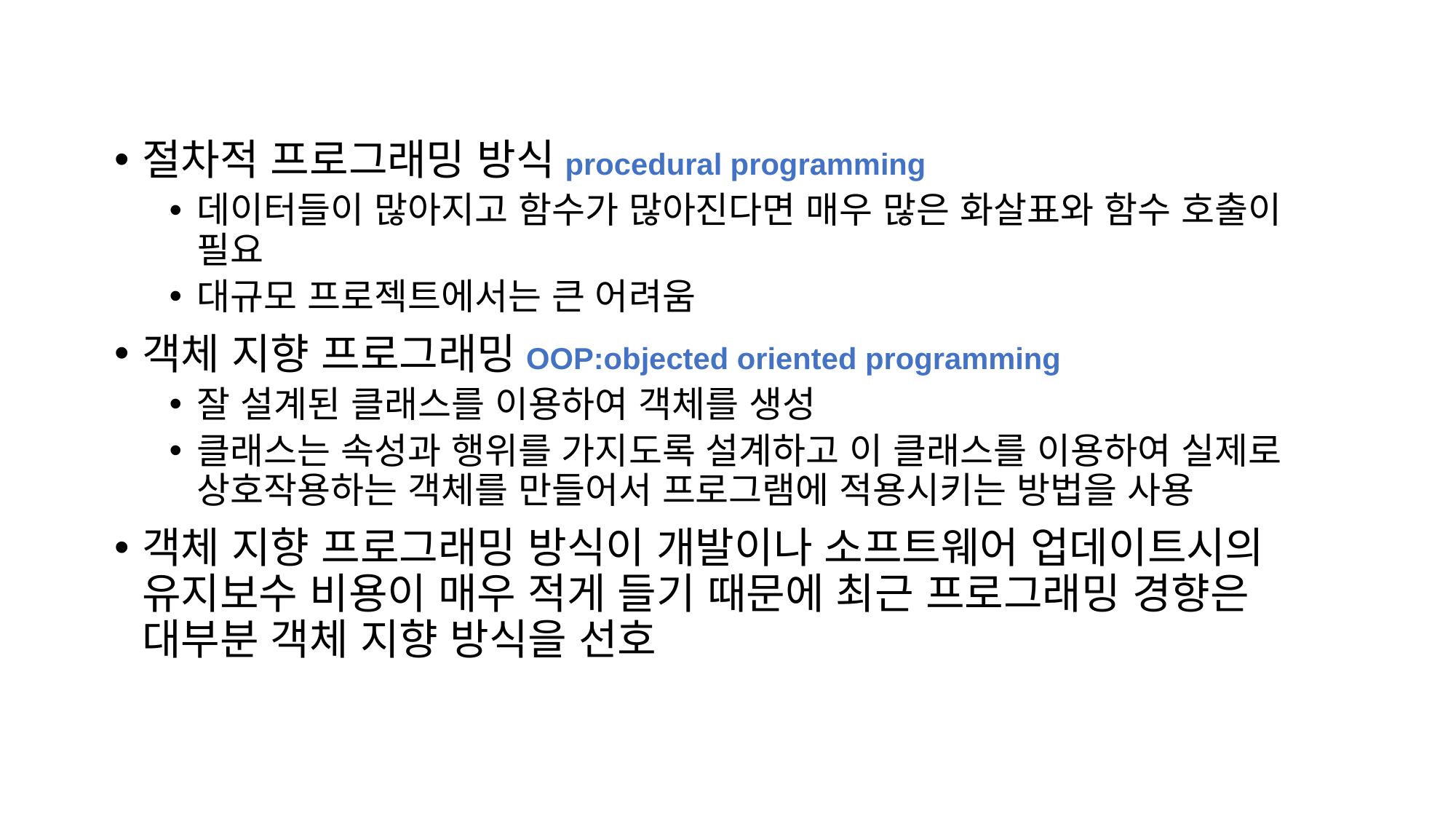

절차적 프로그래밍 방식procedural programming
데이터들이 많아지고 함수가 많아진다면 매우 많은 화살표와 함수 호출이 필요
대규모 프로젝트에서는 큰 어려움
객체 지향 프로그래밍OOP:objected oriented programming
잘 설계된 클래스를 이용하여 객체를 생성
클래스는 속성과 행위를 가지도록 설계하고 이 클래스를 이용하여 실제로 상호작용하는 객체를 만들어서 프로그램에 적용시키는 방법을 사용
객체 지향 프로그래밍 방식이 개발이나 소프트웨어 업데이트시의 유지보수 비용이 매우 적게 들기 때문에 최근 프로그래밍 경향은 대부분 객체 지향 방식을 선호